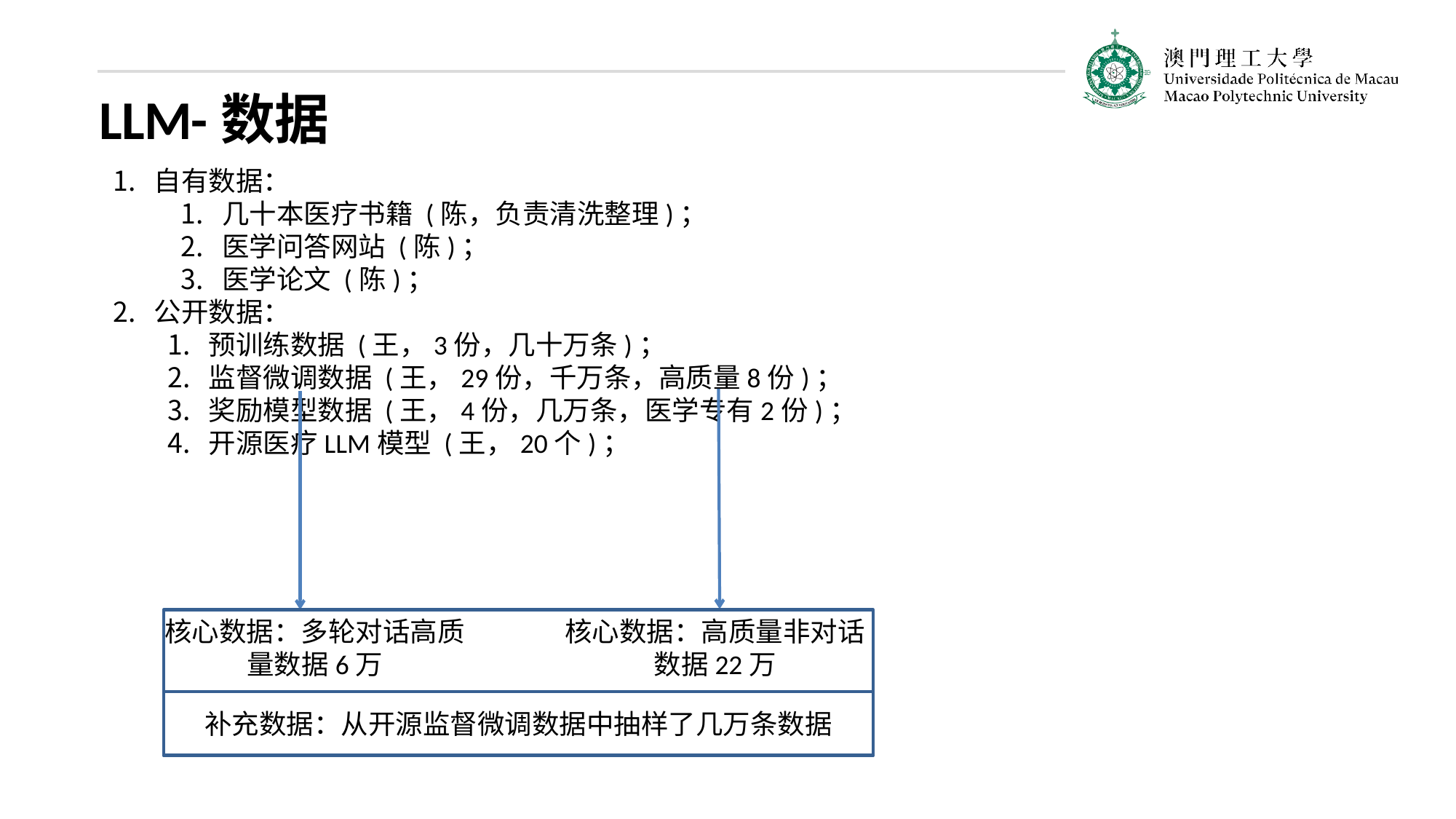

LLM-数据
自有数据：
几十本医疗书籍 (陈，负责清洗整理)；
医学问答网站 (陈)；
医学论文 (陈)；
公开数据：
预训练数据 (王，3份，几十万条)；
监督微调数据 (王，29份，千万条，高质量8份)；
奖励模型数据 (王，4份，几万条，医学专有2份)；
开源医疗LLM模型 (王，20个)；
核心数据：多轮对话高质量数据6万
核心数据：高质量非对话数据22万

补充数据：从开源监督微调数据中抽样了几万条数据